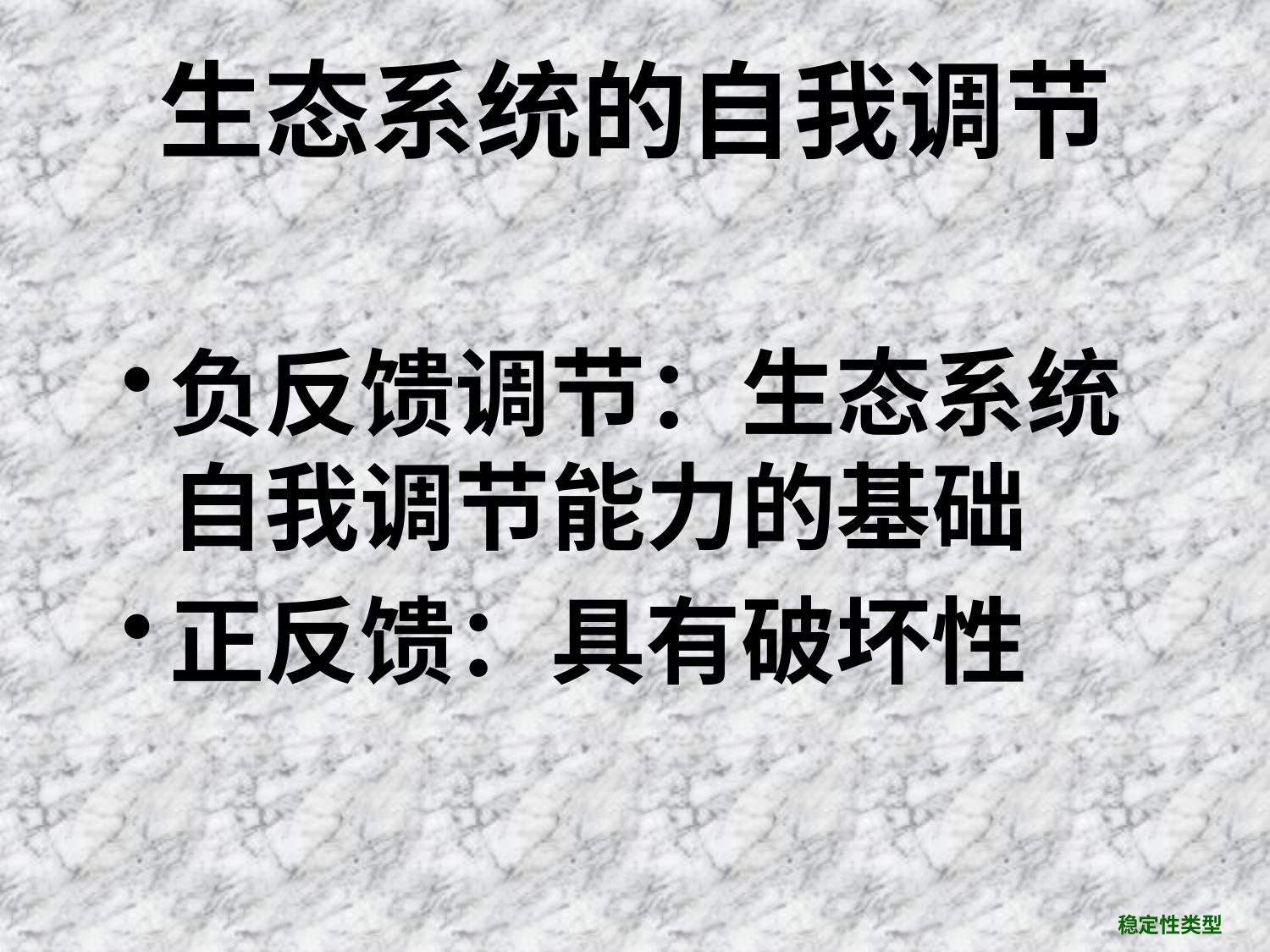

# 生态系统的自我调节
负反馈调节：生态系统自我调节能力的基础
正反馈：具有破坏性
稳定性类型